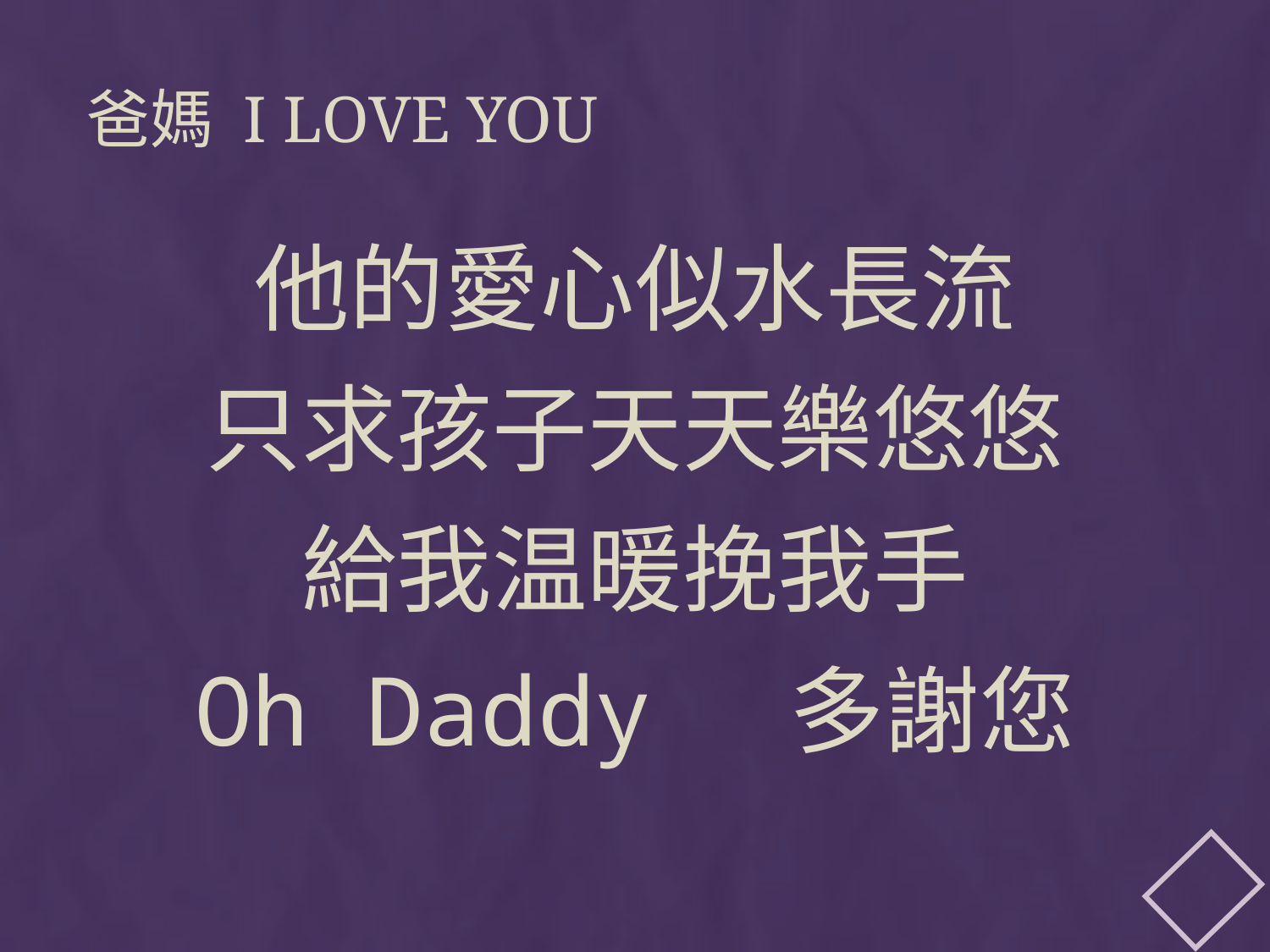

# 爸媽 I love you
他的愛心似水長流
只求孩子天天樂悠悠
給我温暖挽我手
Oh Daddy  多謝您